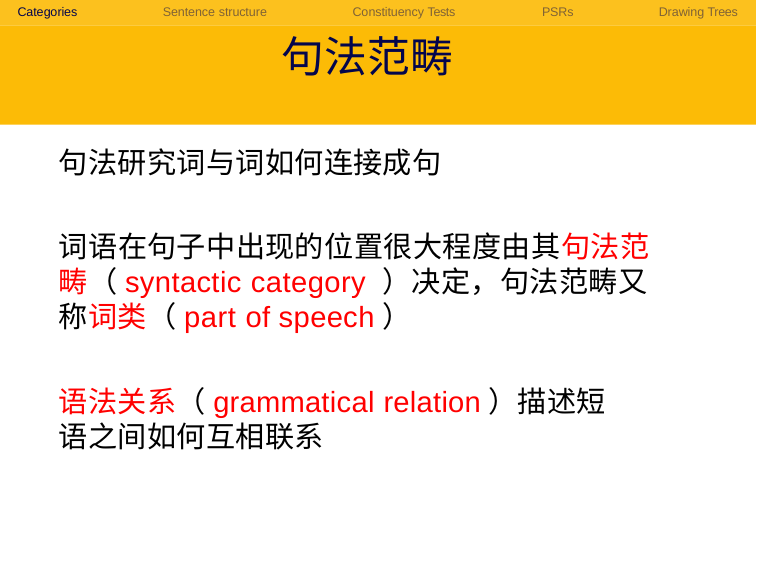

Categories	Sentence structure	Constituency Tests	PSRs	Drawing Trees
# 句法范畴
句法研究词与词如何连接成句

词语在句子中出现的位置很大程度由其句法范畴（syntactic category ）决定，句法范畴又称词类（part of speech）

语法关系（grammatical relation）描述短语之间如何互相联系